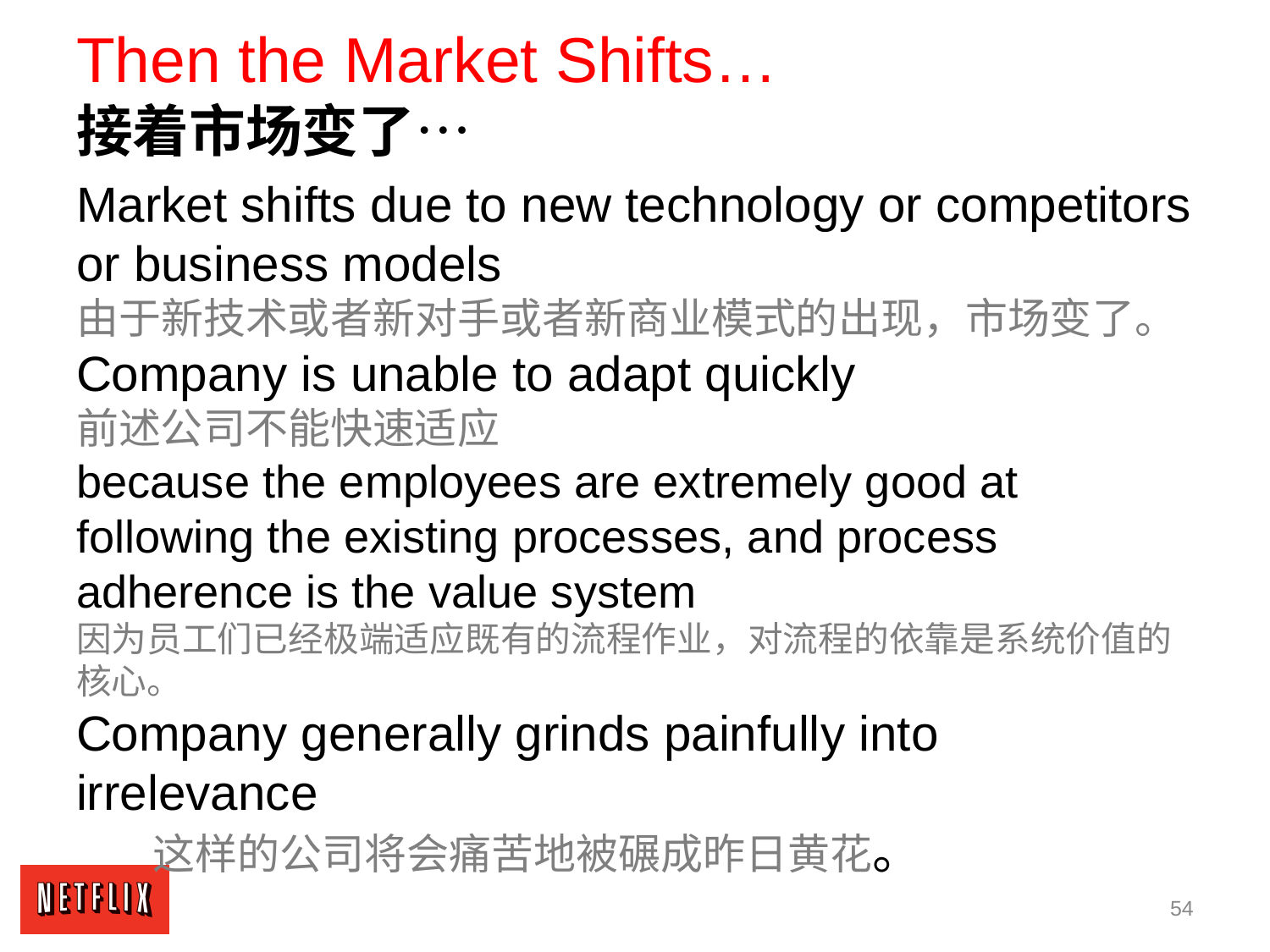

Then the Market Shifts…
接着市场变了…
Market shifts due to new technology or competitors or business models
由于新技术或者新对手或者新商业模式的出现，市场变了。
Company is unable to adapt quickly
前述公司不能快速适应
because the employees are extremely good at following the existing processes, and process adherence is the value system
因为员工们已经极端适应既有的流程作业，对流程的依靠是系统价值的核心。
Company generally grinds painfully into irrelevance
       这样的公司将会痛苦地被碾成昨日黄花。

54